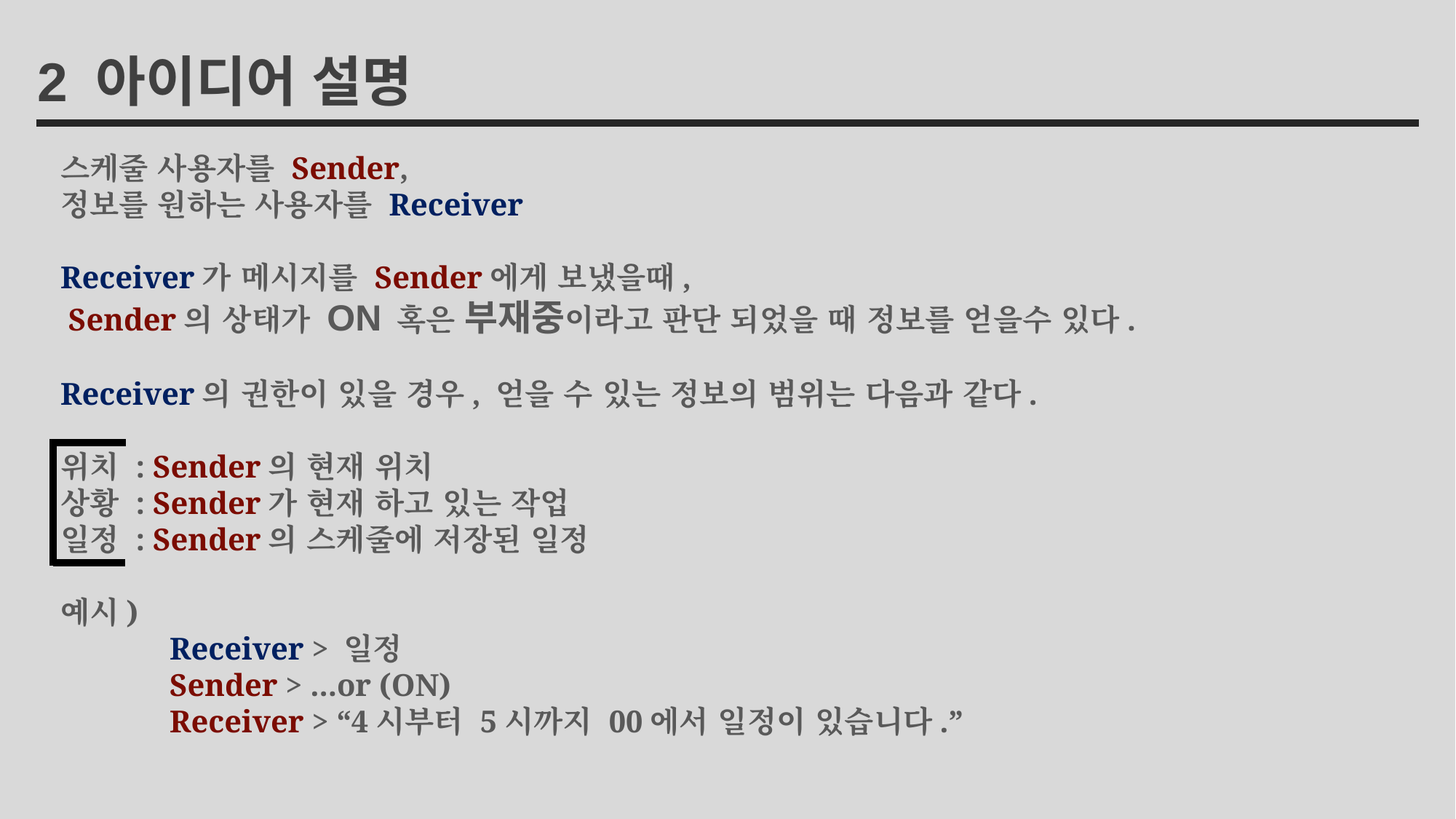

2 아이디어 설명
스케줄 사용자를 Sender,
정보를 원하는 사용자를 Receiver

Receiver가 메시지를 Sender에게 보냈을때,
 Sender의 상태가 ON 혹은 부재중이라고 판단 되었을 때 정보를 얻을수 있다.

Receiver의 권한이 있을 경우, 얻을 수 있는 정보의 범위는 다음과 같다.

위치 : Sender의 현재 위치
상황 : Sender가 현재 하고 있는 작업
일정 : Sender의 스케줄에 저장된 일정

예시)
	Receiver > 일정
	Sender > ...or (ON)
	Receiver > “4시부터 5시까지 00에서 일정이 있습니다.”